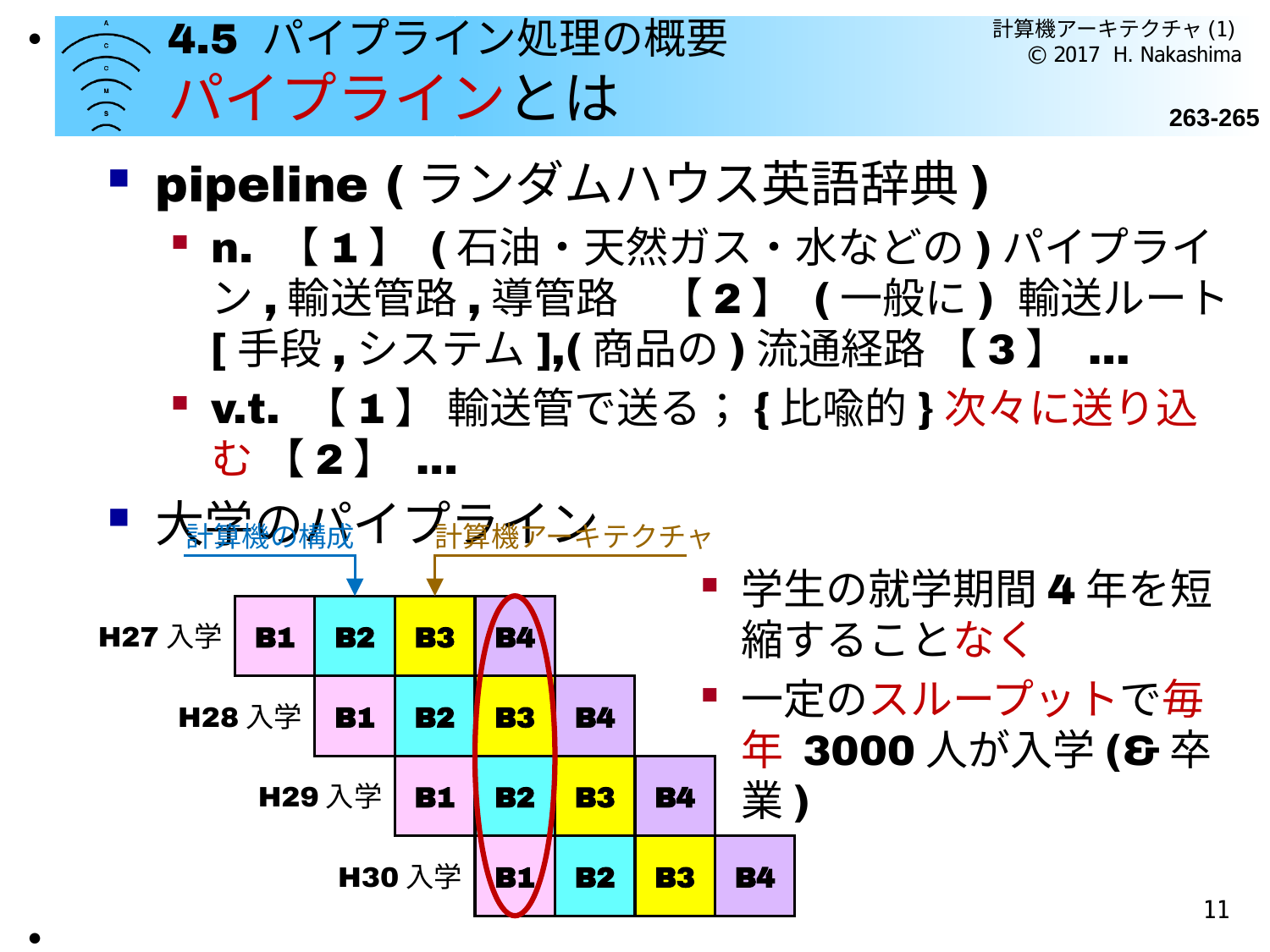

計算機アーキテクチャ(1)  © 2017  H. Nakashima
●
# 4.5 パイプライン処理の概要 パイプラインとは
263-265
pipeline (ランダムハウス英語辞典)
n. 【1】 (石油・天然ガス・水などの)パイプライン,輸送管路,導管路　【2】 (一般に) 輸送ルート[手段,システム],(商品の)流通経路 【3】 ...
v.t. 【1】 輸送管で送る；{比喩的}次々に送り込む 【2】 ...
大学のパイプライン
計算機の構成
計算機アーキテクチャ
学生の就学期間4年を短縮することなく
一定のスループットで毎年 3000人が入学(&卒業)
H27入学
B1
B2
B3
B4

H28入学
B1
B2
B3
B4
H29入学
B1
B2
B3
B4
H30入学
B1
B2
B3
B4
11
●